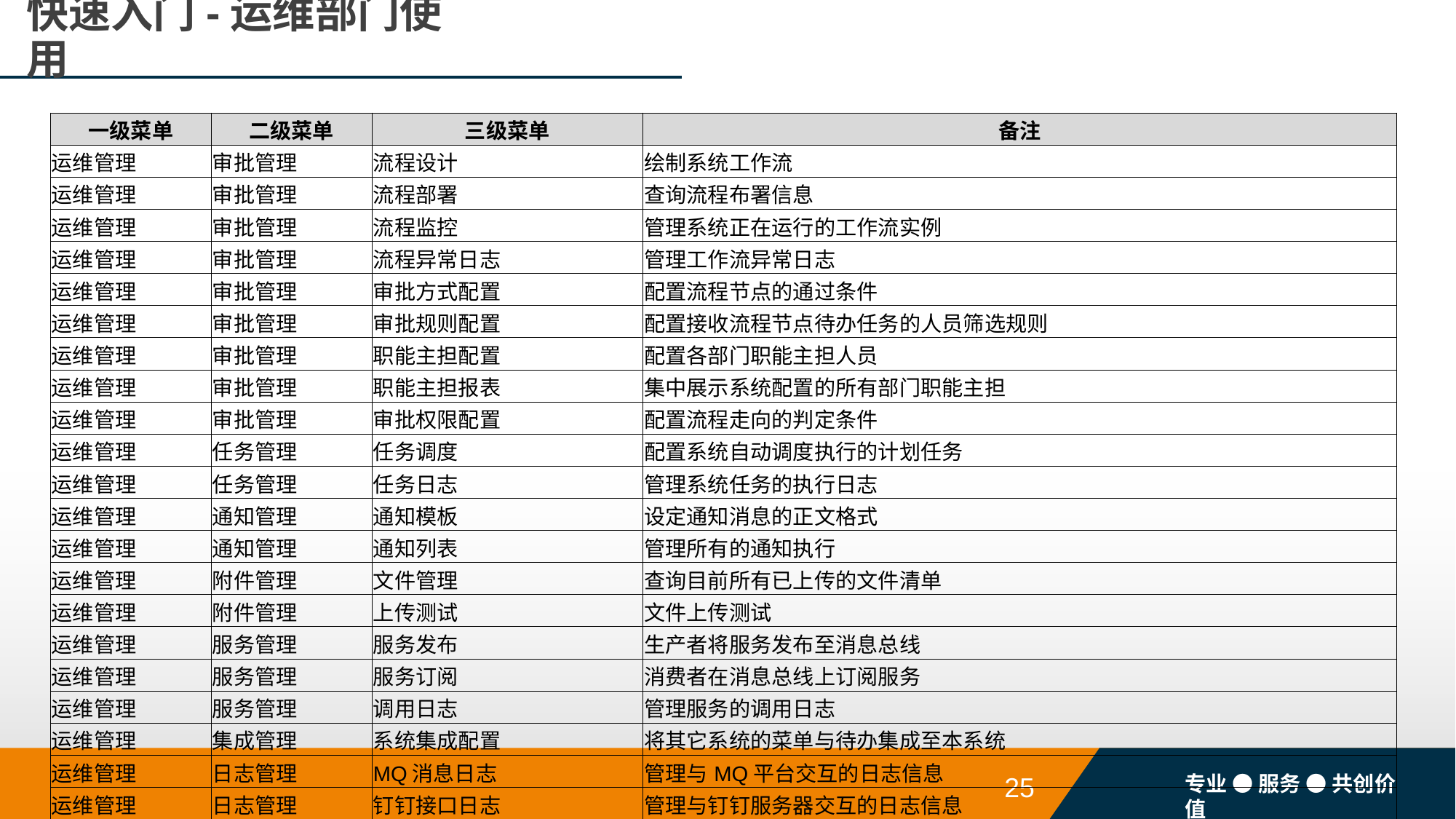

# 快速入门-运维部门使用
| 一级菜单 | 二级菜单 | 三级菜单 | 备注 |
| --- | --- | --- | --- |
| 运维管理 | 审批管理 | 流程设计 | 绘制系统工作流 |
| 运维管理 | 审批管理 | 流程部署 | 查询流程布署信息 |
| 运维管理 | 审批管理 | 流程监控 | 管理系统正在运行的工作流实例 |
| 运维管理 | 审批管理 | 流程异常日志 | 管理工作流异常日志 |
| 运维管理 | 审批管理 | 审批方式配置 | 配置流程节点的通过条件 |
| 运维管理 | 审批管理 | 审批规则配置 | 配置接收流程节点待办任务的人员筛选规则 |
| 运维管理 | 审批管理 | 职能主担配置 | 配置各部门职能主担人员 |
| 运维管理 | 审批管理 | 职能主担报表 | 集中展示系统配置的所有部门职能主担 |
| 运维管理 | 审批管理 | 审批权限配置 | 配置流程走向的判定条件 |
| 运维管理 | 任务管理 | 任务调度 | 配置系统自动调度执行的计划任务 |
| 运维管理 | 任务管理 | 任务日志 | 管理系统任务的执行日志 |
| 运维管理 | 通知管理 | 通知模板 | 设定通知消息的正文格式 |
| 运维管理 | 通知管理 | 通知列表 | 管理所有的通知执行 |
| 运维管理 | 附件管理 | 文件管理 | 查询目前所有已上传的文件清单 |
| 运维管理 | 附件管理 | 上传测试 | 文件上传测试 |
| 运维管理 | 服务管理 | 服务发布 | 生产者将服务发布至消息总线 |
| 运维管理 | 服务管理 | 服务订阅 | 消费者在消息总线上订阅服务 |
| 运维管理 | 服务管理 | 调用日志 | 管理服务的调用日志 |
| 运维管理 | 集成管理 | 系统集成配置 | 将其它系统的菜单与待办集成至本系统 |
| 运维管理 | 日志管理 | MQ消息日志 | 管理与MQ平台交互的日志信息 |
| 运维管理 | 日志管理 | 钉钉接口日志 | 管理与钉钉服务器交互的日志信息 |
| 运维管理 | 日志管理 | RESTFul接口日志 | 管理与钉钉服务器交互的日志信息 |